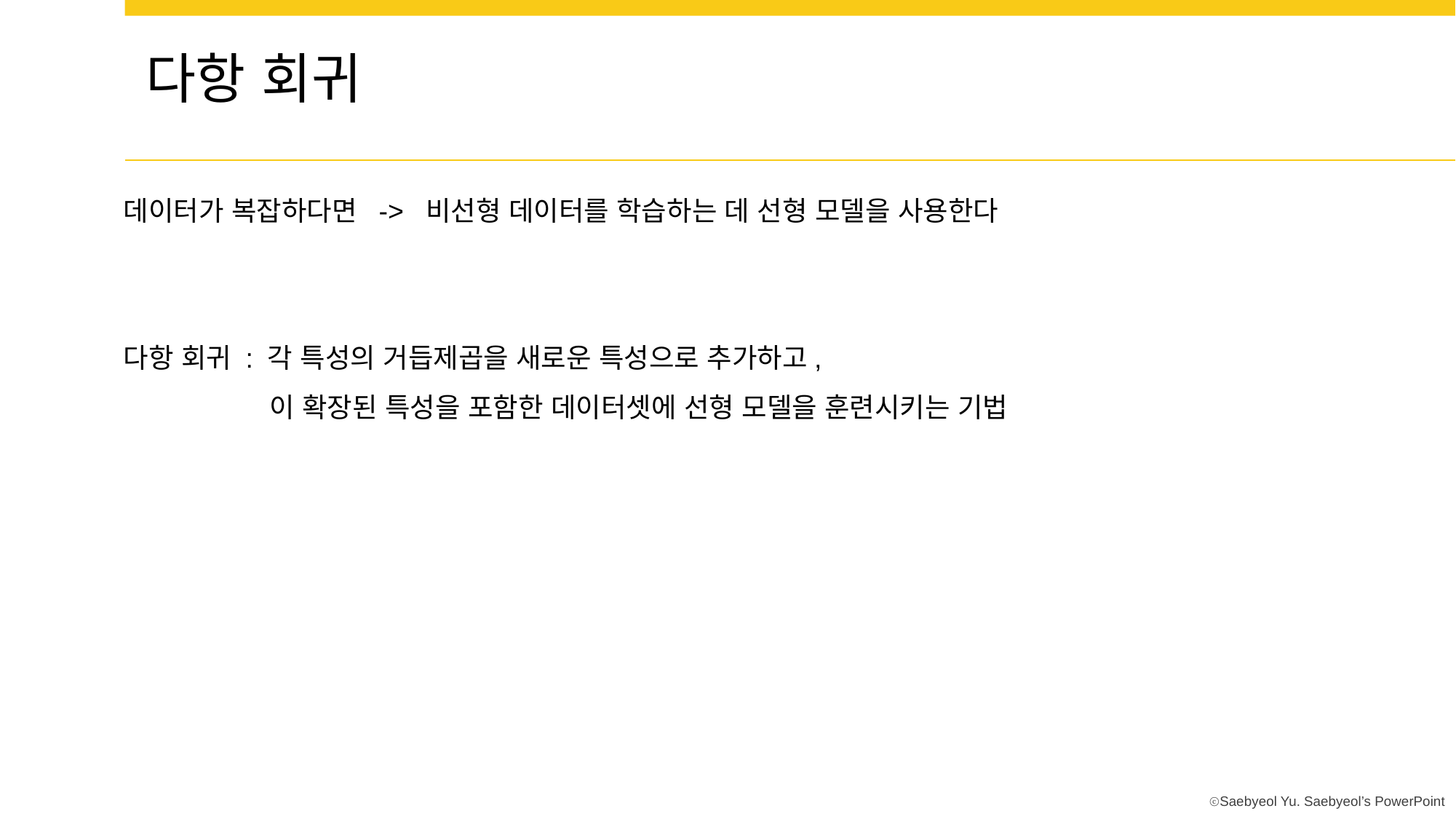

다항 회귀
데이터가 복잡하다면  ->  비선형 데이터를 학습하는 데 선형 모델을 사용한다

다항 회귀 : 각 특성의 거듭제곱을 새로운 특성으로 추가하고,
	    이 확장된 특성을 포함한 데이터셋에 선형 모델을 훈련시키는 기법